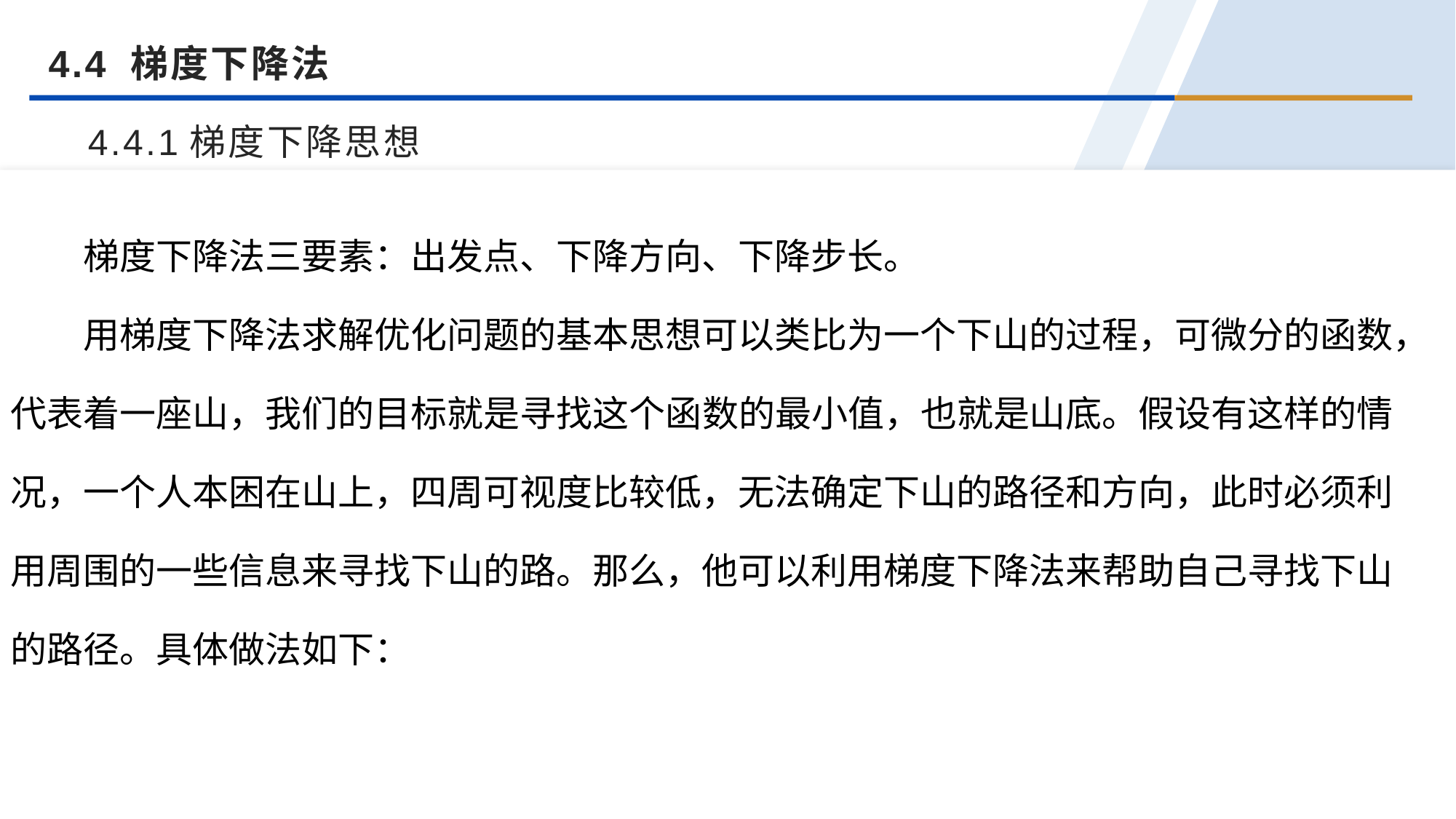

4.4 梯度下降法
4.4.1梯度下降思想

梯度下降法三要素：出发点、下降方向、下降步长。
用梯度下降法求解优化问题的基本思想可以类比为一个下山的过程，可微分的函数，代表着一座山，我们的目标就是寻找这个函数的最小值，也就是山底。假设有这样的情况，一个人本困在山上，四周可视度比较低，无法确定下山的路径和方向，此时必须利用周围的一些信息来寻找下山的路。那么，他可以利用梯度下降法来帮助自己寻找下山的路径。具体做法如下：